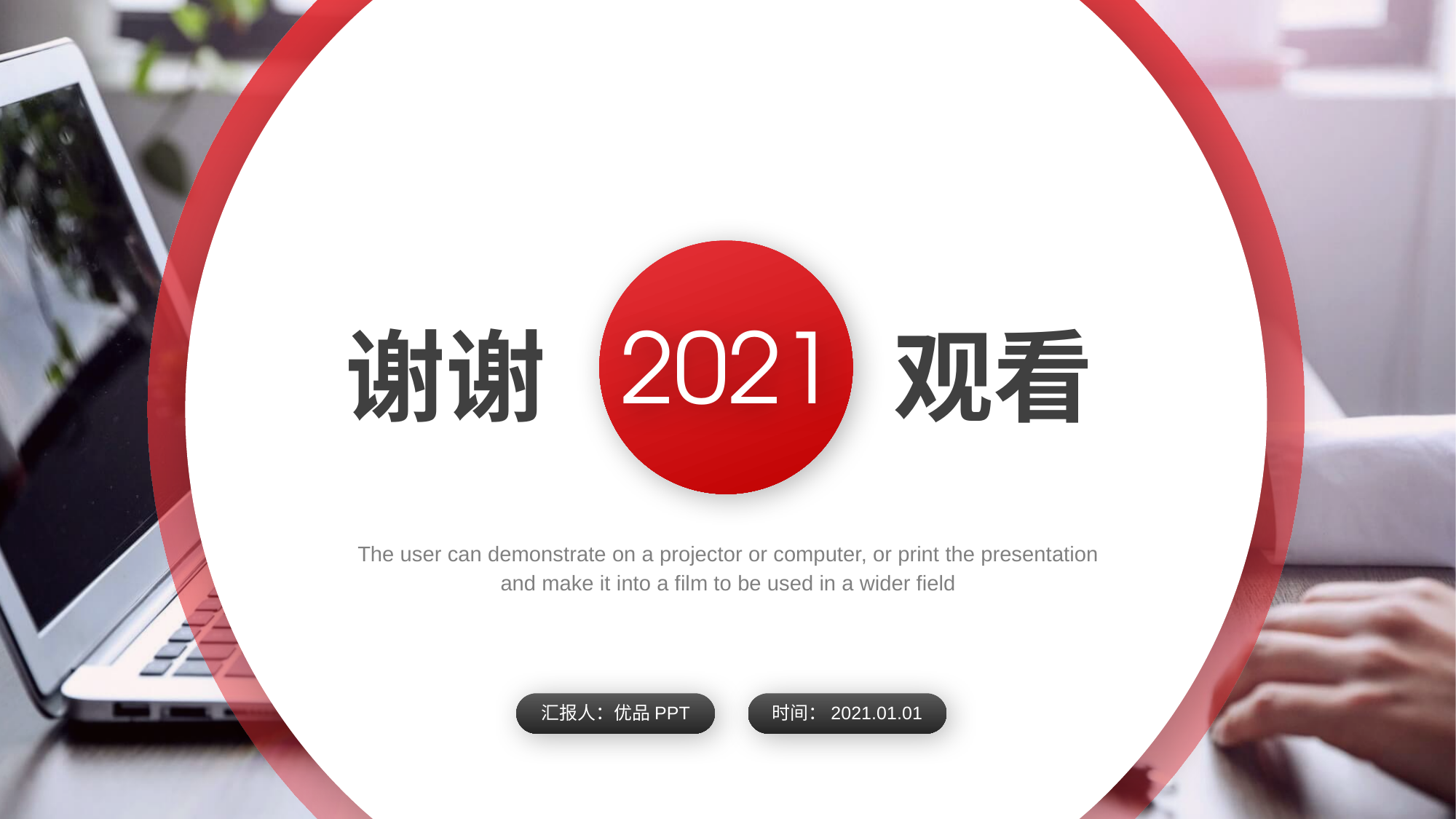

2021
谢谢
观看
The user can demonstrate on a projector or computer, or print the presentation and make it into a film to be used in a wider field

汇报人：优品PPT

时间：2021.01.01